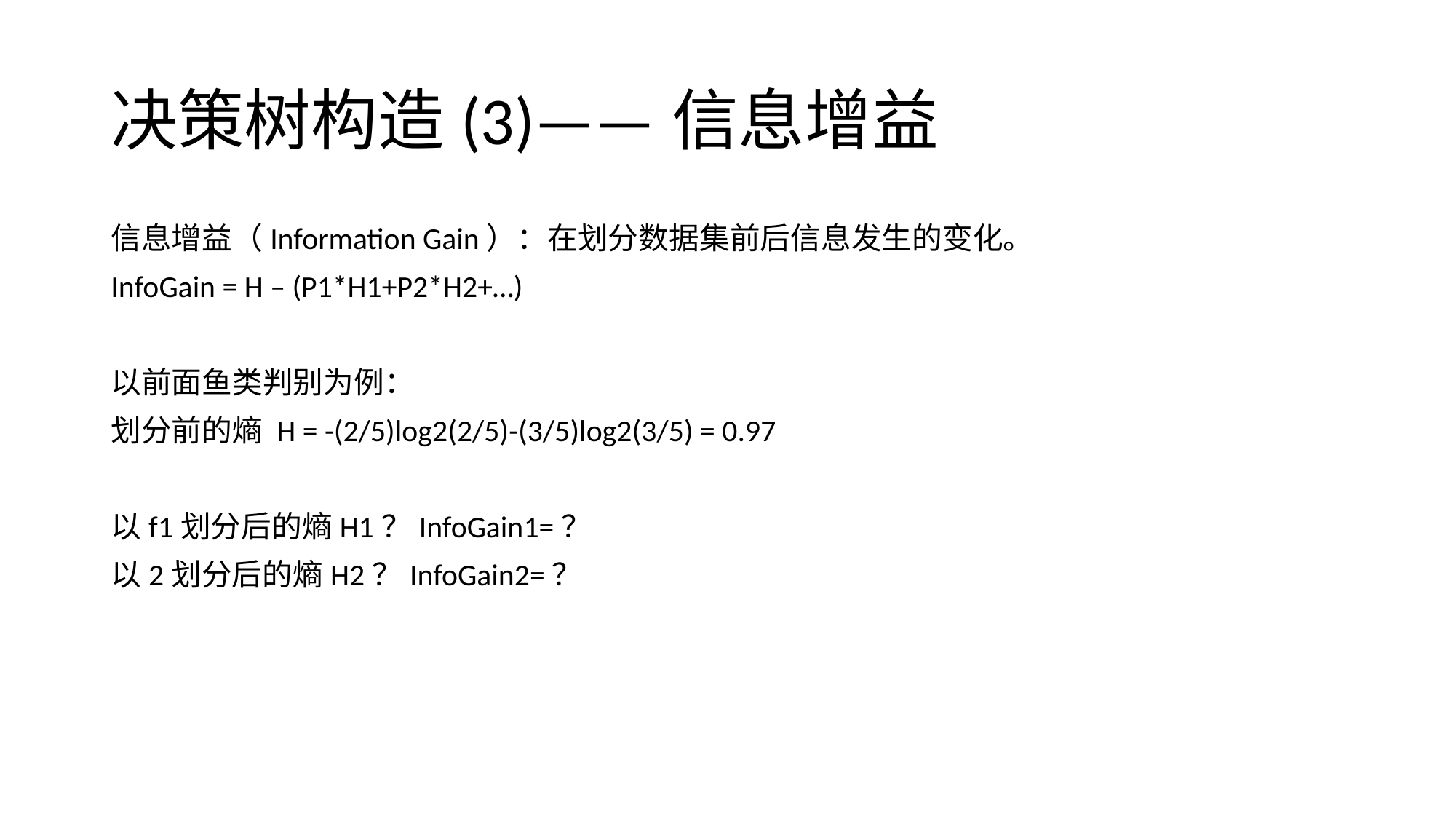

# 决策树构造(3)——信息增益
信息增益（Information Gain）：在划分数据集前后信息发生的变化。
InfoGain = H – (P1*H1+P2*H2+…)

以前面鱼类判别为例：
划分前的熵 H = -(2/5)log2(2/5)-(3/5)log2(3/5) = 0.97

以f1划分后的熵H1？InfoGain1=？
以2划分后的熵H2？InfoGain2=？